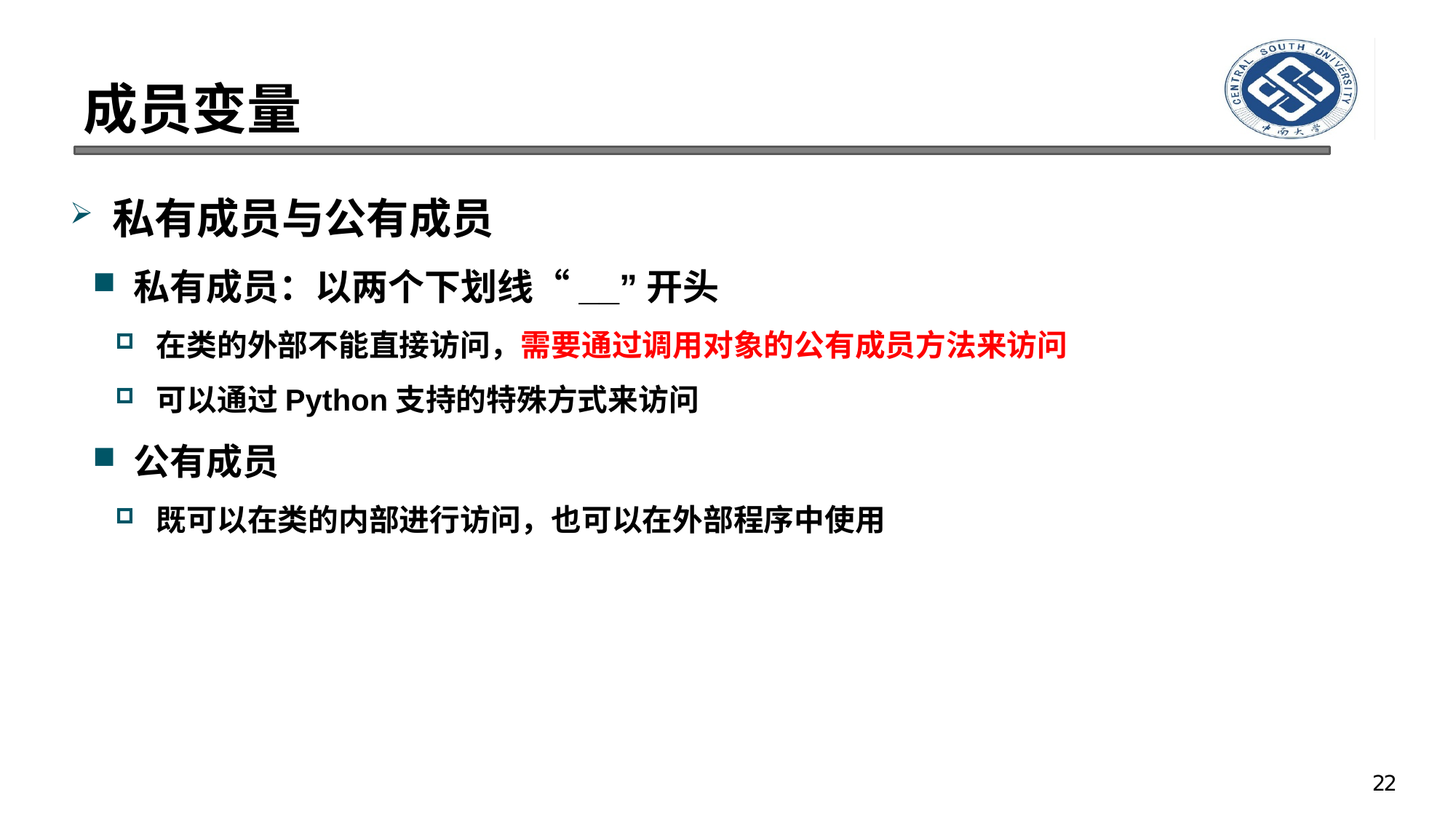

# 成员变量
私有成员与公有成员
私有成员：以两个下划线“__”开头
在类的外部不能直接访问，需要通过调用对象的公有成员方法来访问
可以通过Python支持的特殊方式来访问
公有成员
既可以在类的内部进行访问，也可以在外部程序中使用

22